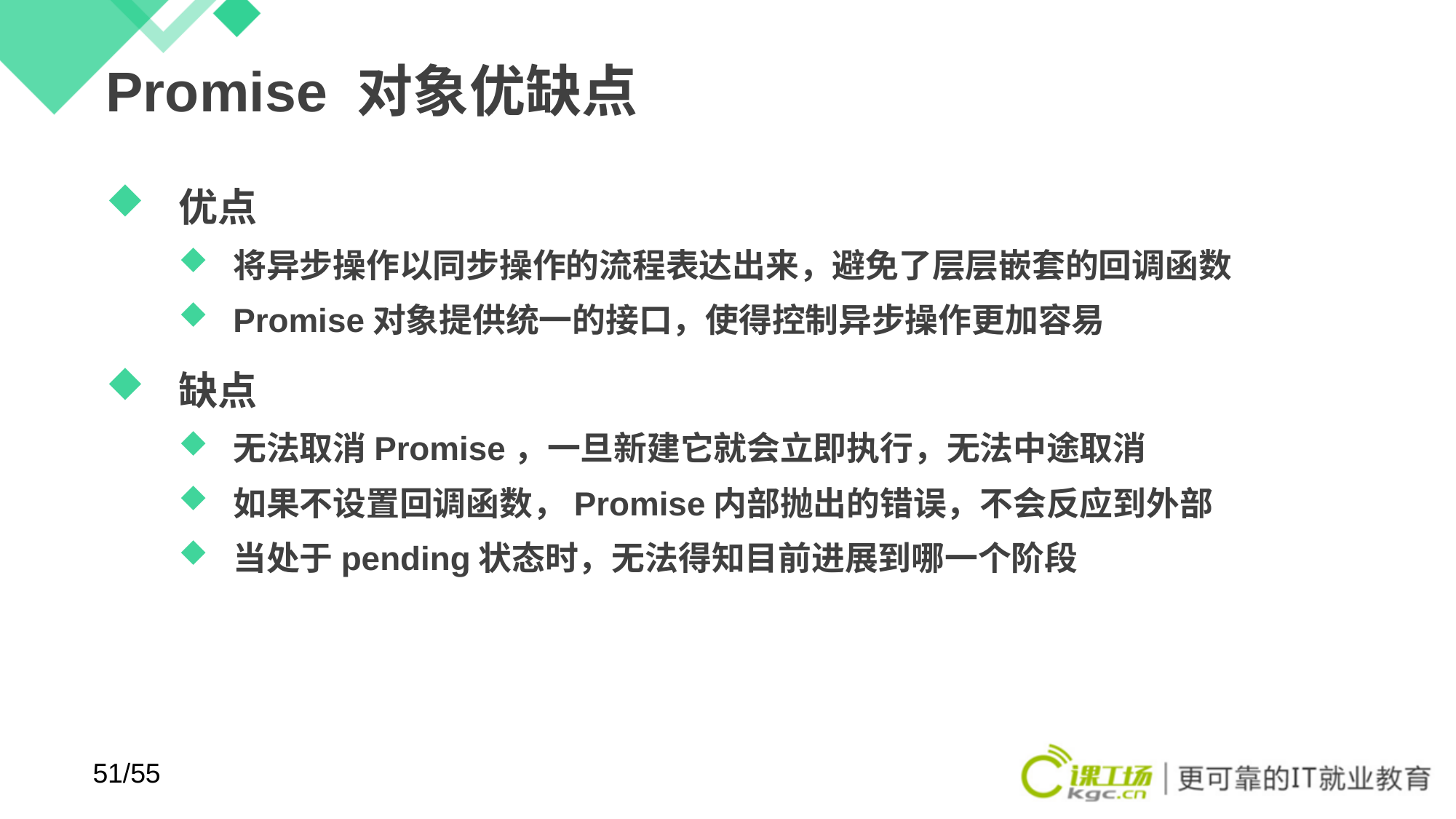

# Promise 对象优缺点
优点
将异步操作以同步操作的流程表达出来，避免了层层嵌套的回调函数
Promise对象提供统一的接口，使得控制异步操作更加容易
缺点
无法取消Promise，一旦新建它就会立即执行，无法中途取消
如果不设置回调函数，Promise内部抛出的错误，不会反应到外部
当处于pending状态时，无法得知目前进展到哪一个阶段